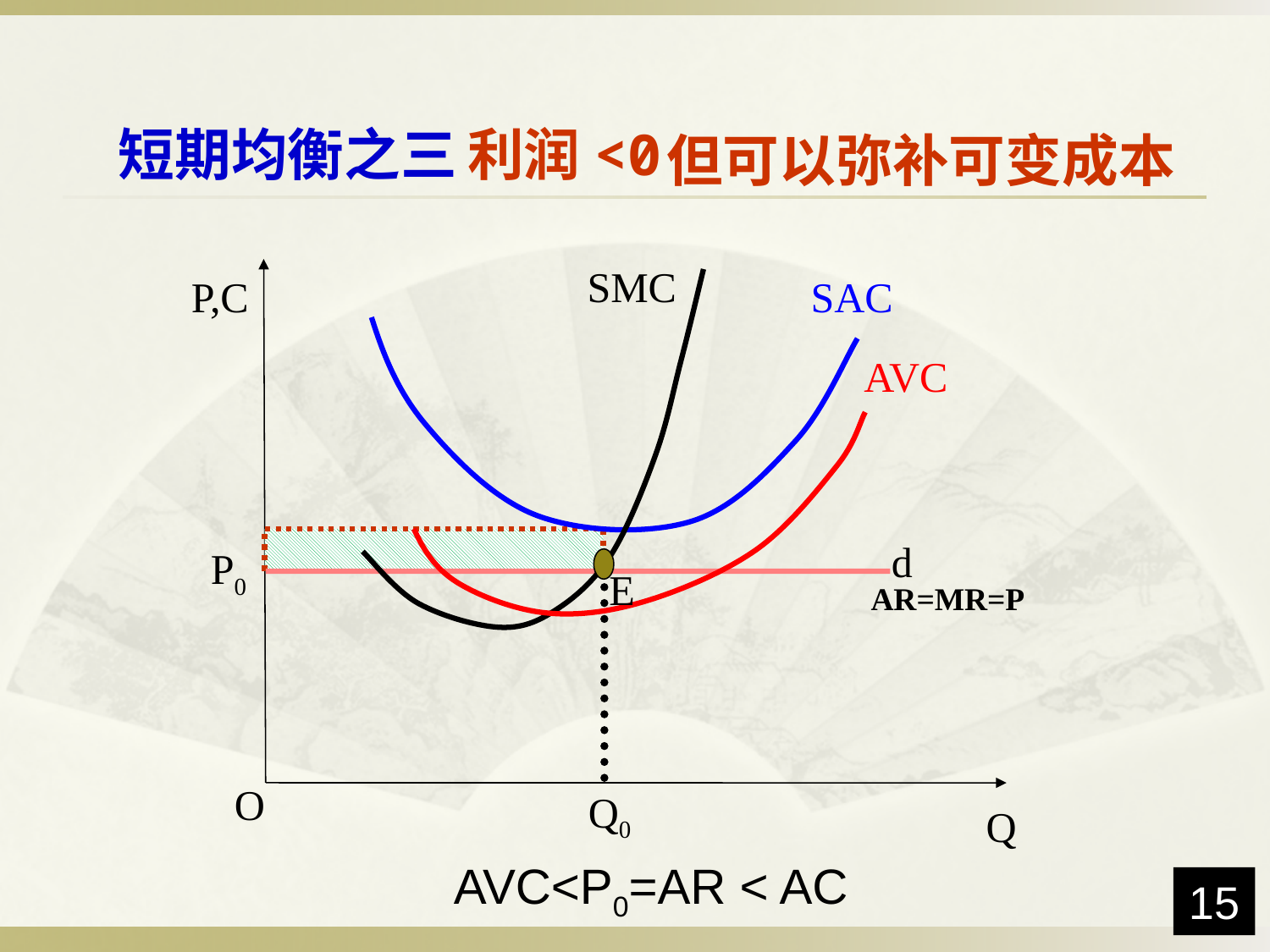

短期均衡之三
利润<0
但可以弥补可变成本
SMC

SAC
P,C

AVC

d
P0

E

AR=MR=P

O

Q0
Q
AVC<P0=AR < AC
15